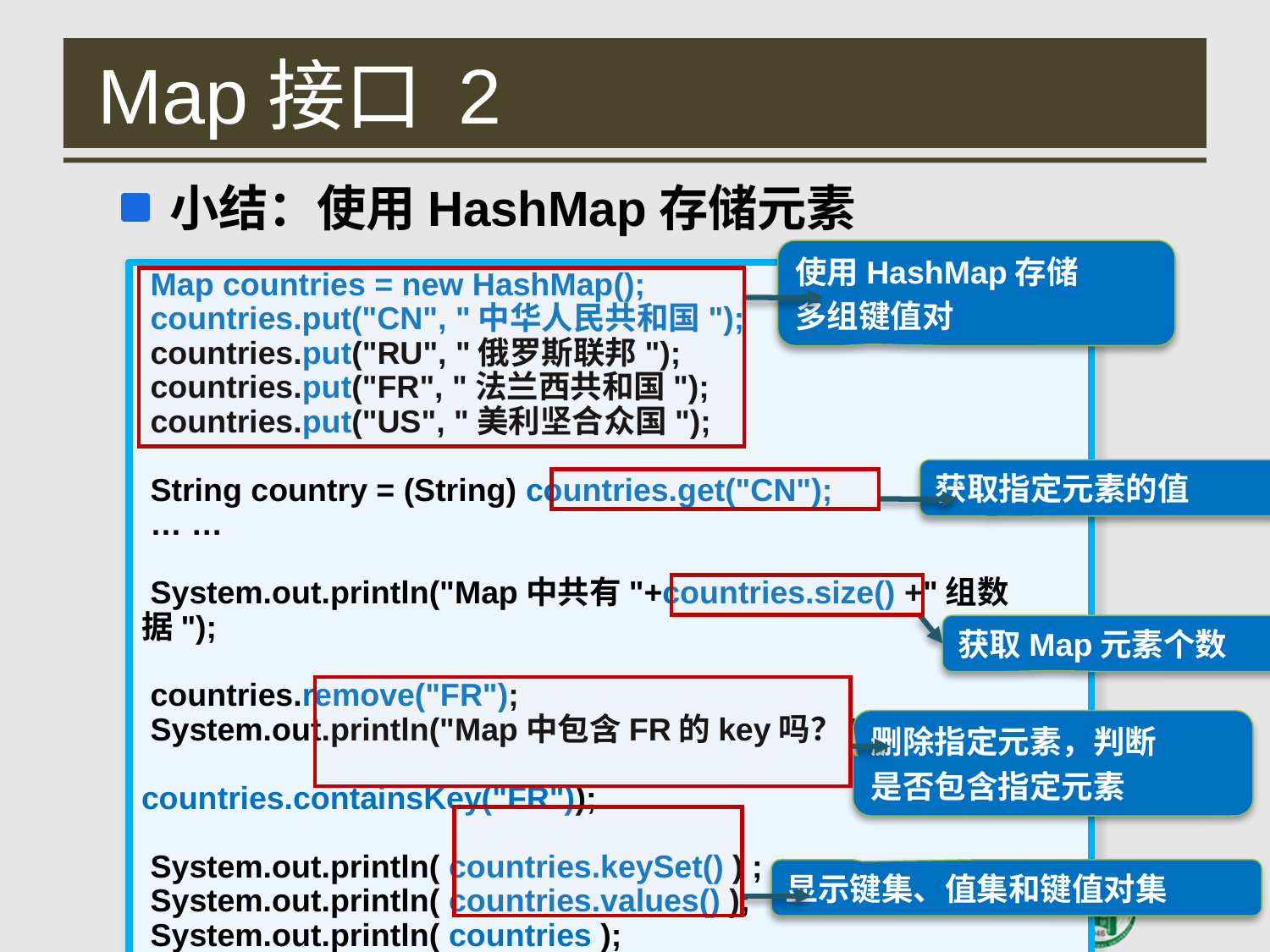

# Map接口 2
小结：使用HashMap存储元素
使用HashMap存储
多组键值对
 Map countries = new HashMap();
 countries.put("CN", "中华人民共和国");
 countries.put("RU", "俄罗斯联邦");
 countries.put("FR", "法兰西共和国");
 countries.put("US", "美利坚合众国");

 String country = (String) countries.get("CN");
 … …

 System.out.println("Map中共有"+countries.size() +"组数据");

 countries.remove("FR");
 System.out.println("Map中包含FR的key吗？" +
				countries.containsKey("FR"));

 System.out.println( countries.keySet() ) ;
 System.out.println( countries.values() );
 System.out.println( countries );

获取指定元素的值

获取Map元素个数

删除指定元素，判断
是否包含指定元素

显示键集、值集和键值对集